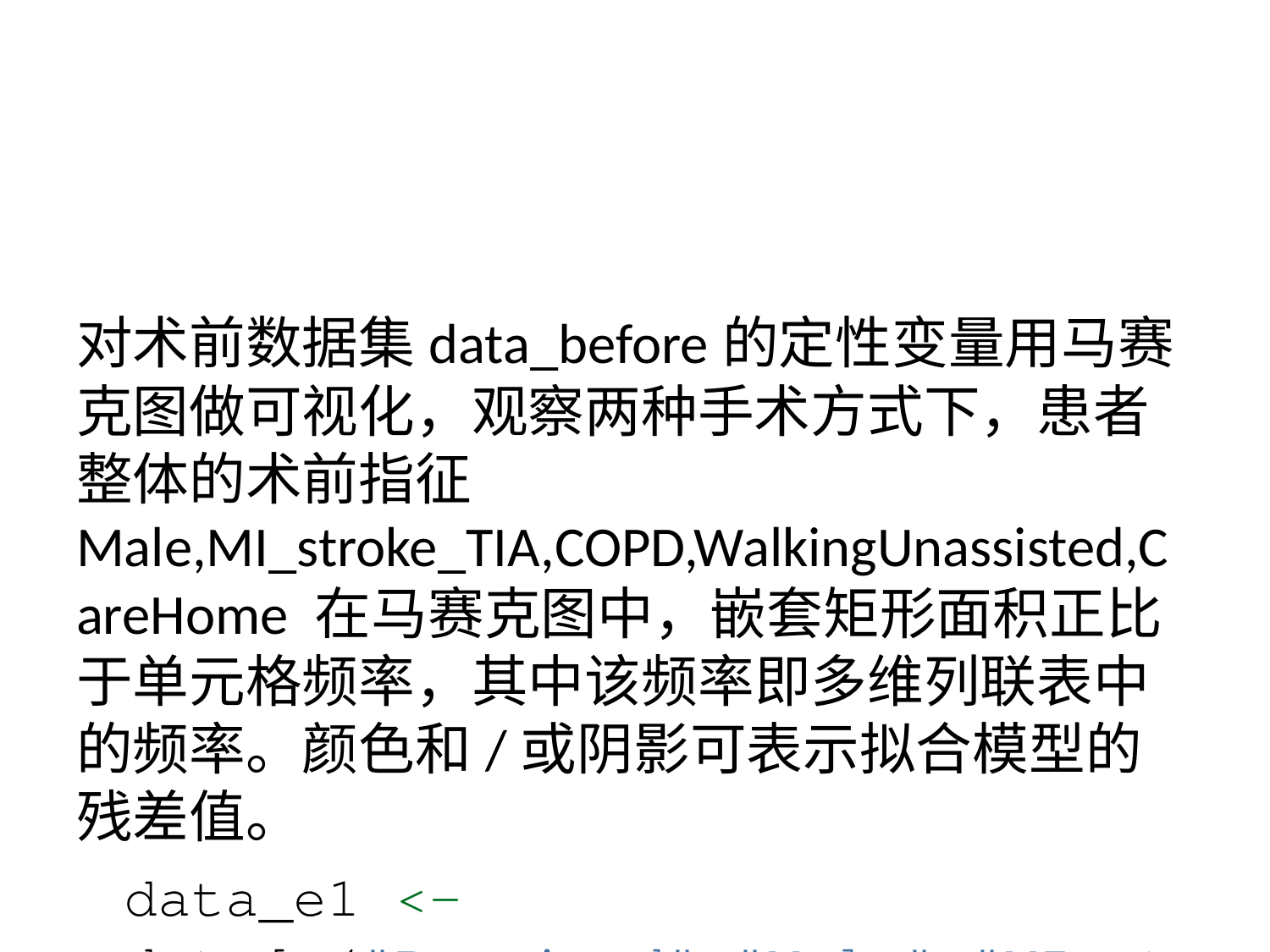

对术前数据集data_before的定性变量用马赛克图做可视化，观察两种手术方式下，患者整体的术前指征Male,MI_stroke_TIA,COPD,WalkingUnassisted,CareHome 在马赛克图中，嵌套矩形面积正比于单元格频率，其中该频率即多维列联表中的频率。颜色和/或阴影可表示拟合模型的残差值。
data_e1 <- data[c("Received","Male","MI_stroke_TIA","COPD","WalkingUnassisted","CareHome")]
mosaic(~Received+Male+MI_stroke_TIA+COPD+WalkingUnassisted+CareHome,data=data_e1,shade=TRUE,legend=TRUE)